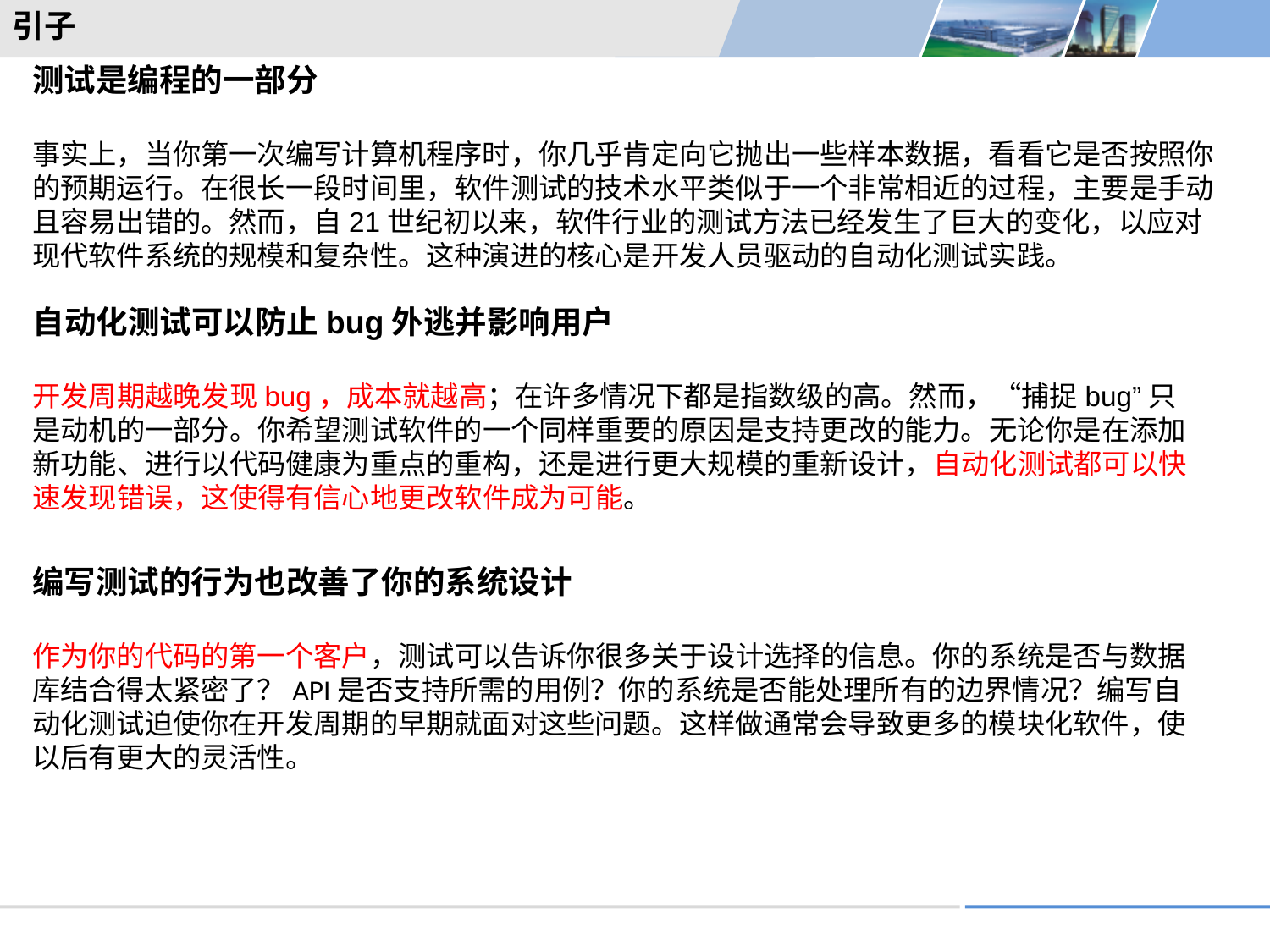

引子
测试是编程的一部分

事实上，当你第一次编写计算机程序时，你几乎肯定向它抛出一些样本数据，看看它是否按照你的预期运行。在很长一段时间里，软件测试的技术水平类似于一个非常相近的过程，主要是手动且容易出错的。然而，自21世纪初以来，软件行业的测试方法已经发生了巨大的变化，以应对现代软件系统的规模和复杂性。这种演进的核心是开发人员驱动的自动化测试实践。
自动化测试可以防止bug外逃并影响用户

开发周期越晚发现bug，成本就越高；在许多情况下都是指数级的高。然而，“捕捉bug”只是动机的一部分。你希望测试软件的一个同样重要的原因是支持更改的能力。无论你是在添加新功能、进行以代码健康为重点的重构，还是进行更大规模的重新设计，自动化测试都可以快速发现错误，这使得有信心地更改软件成为可能。
编写测试的行为也改善了你的系统设计

作为你的代码的第一个客户，测试可以告诉你很多关于设计选择的信息。你的系统是否与数据库结合得太紧密了？API是否支持所需的用例？你的系统是否能处理所有的边界情况？编写自动化测试迫使你在开发周期的早期就面对这些问题。这样做通常会导致更多的模块化软件，使以后有更大的灵活性。